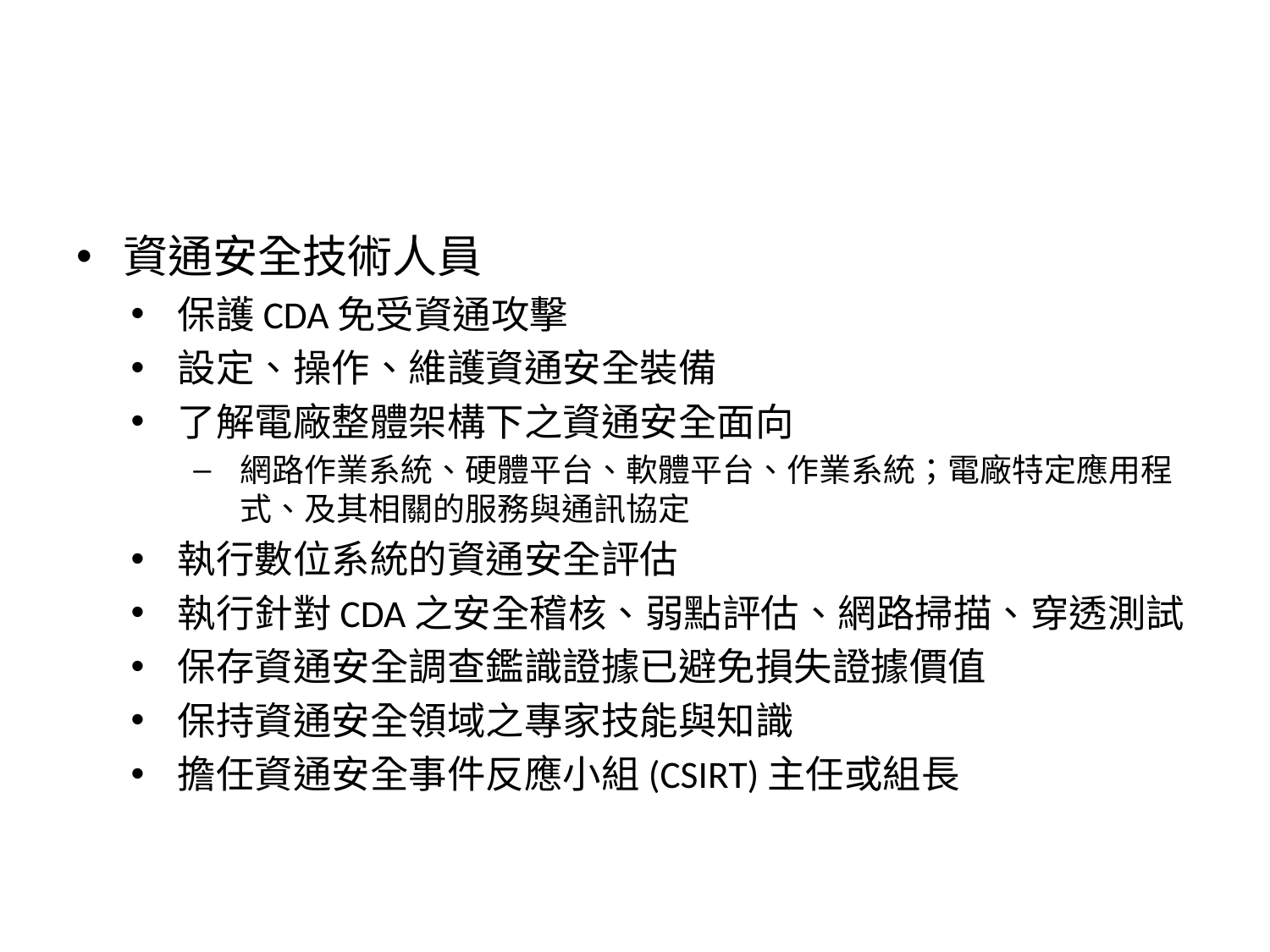

#
資通安全技術人員
保護CDA免受資通攻擊
設定、操作、維護資通安全裝備
了解電廠整體架構下之資通安全面向
網路作業系統、硬體平台、軟體平台、作業系統；電廠特定應用程式、及其相關的服務與通訊協定
執行數位系統的資通安全評估
執行針對CDA之安全稽核、弱點評估、網路掃描、穿透測試
保存資通安全調查鑑識證據已避免損失證據價值
保持資通安全領域之專家技能與知識
擔任資通安全事件反應小組(CSIRT)主任或組長